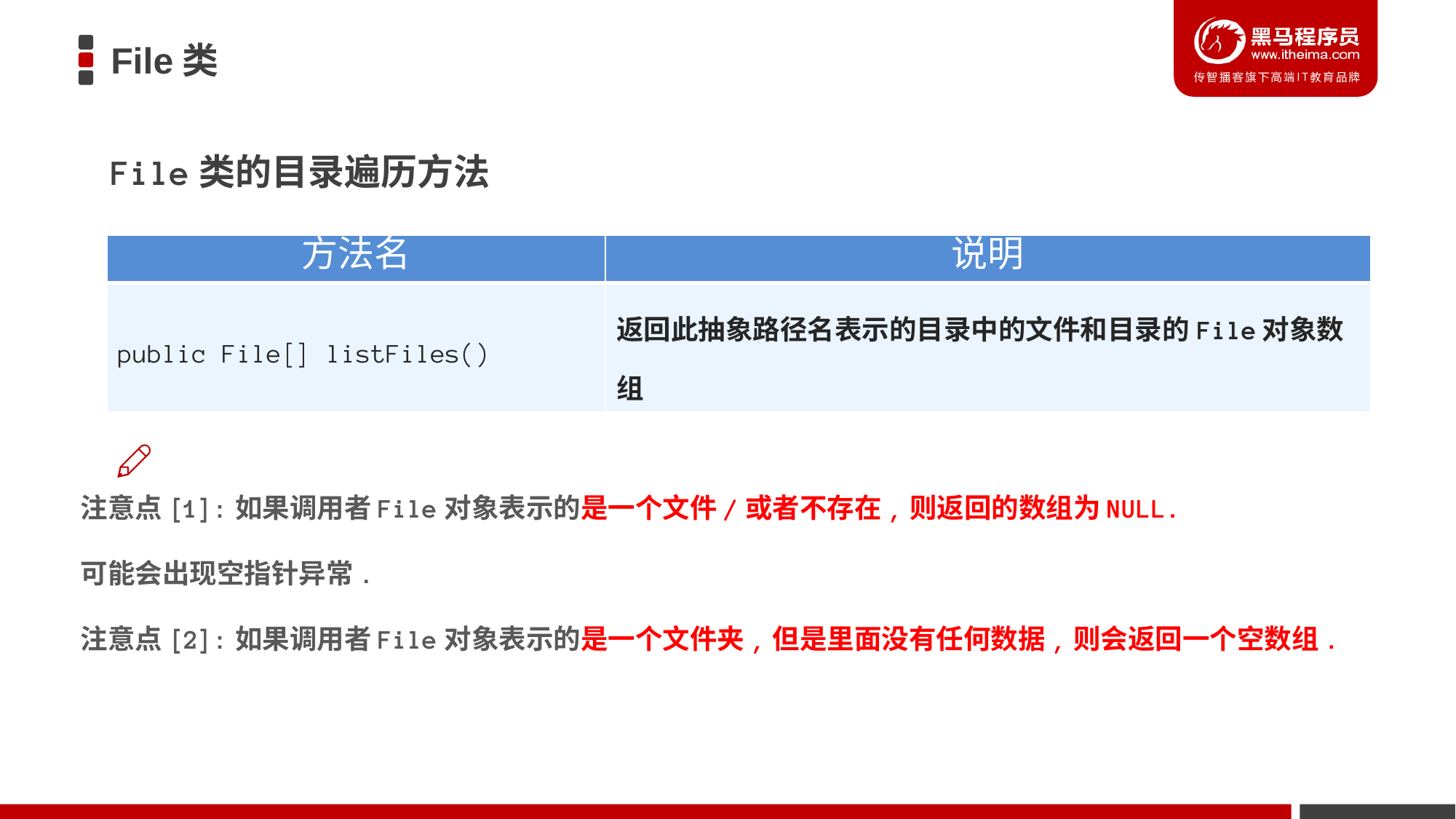

# File类
File类的目录遍历方法
| 方法名 | 说明 |
| --- | --- |
| public File[] listFiles() | 返回此抽象路径名表示的目录中的文件和目录的File对象数组 |

注意点[1]:如果调用者File对象表示的是一个文件/或者不存在,则返回的数组为NULL.

可能会出现空指针异常.

注意点[2]:如果调用者File对象表示的是一个文件夹,但是里面没有任何数据,则会返回一个空数组.